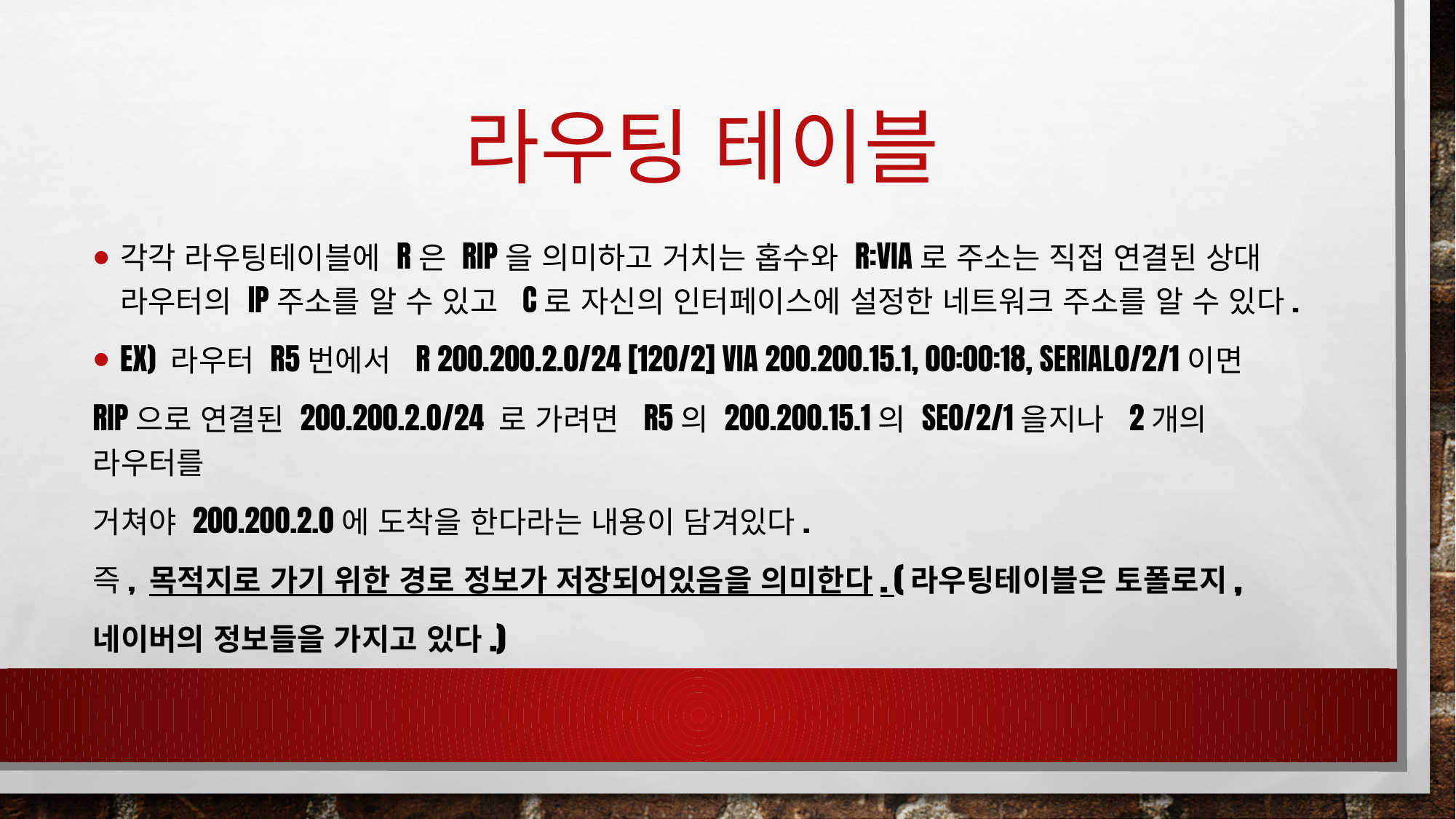

# 라우팅 테이블
각각 라우팅테이블에 R은 RIP을 의미하고 거치는 홉수와 R:via로 주소는 직접 연결된 상대 라우터의 IP주소를 알 수 있고  C로 자신의 인터페이스에 설정한 네트워크 주소를 알 수 있다.
Ex) 라우터 R5번에서  R 200.200.2.0/24 [120/2] via 200.200.15.1, 00:00:18, Serial0/2/1이면
RIP으로 연결된 200.200.2.0/24 로 가려면  R5의 200.200.15.1의 SE0/2/1을지나  2개의 라우터를
거쳐야 200.200.2.0에 도착을 한다라는 내용이 담겨있다.
즉, 목적지로 가기 위한 경로 정보가 저장되어있음을 의미한다. (라우팅테이블은 토폴로지,
네이버의 정보들을 가지고 있다.)